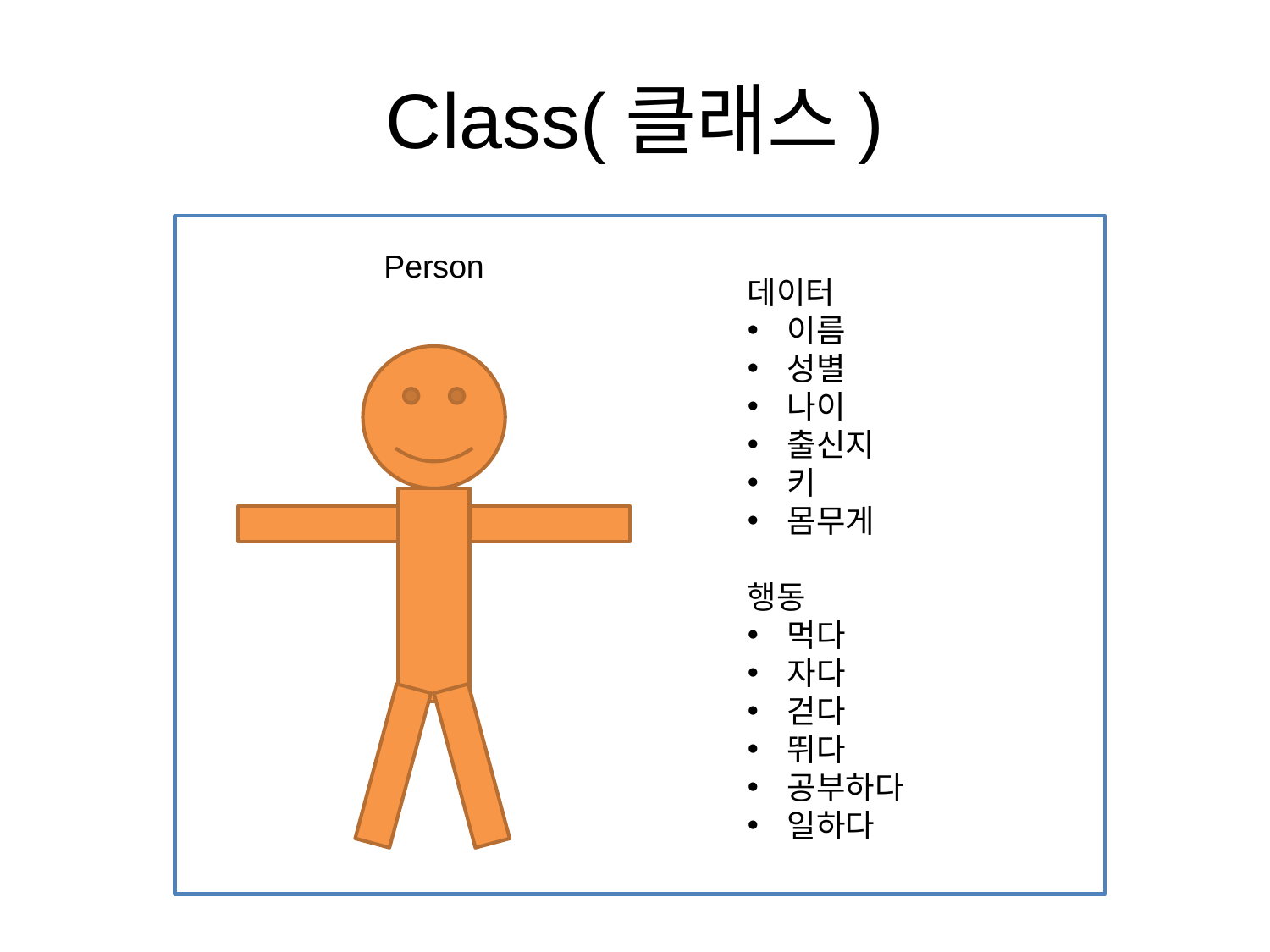

# Class(클래스)

Person
데이터
이름
성별
나이
출신지
키
몸무게

행동
먹다
자다
걷다
뛰다
공부하다
일하다